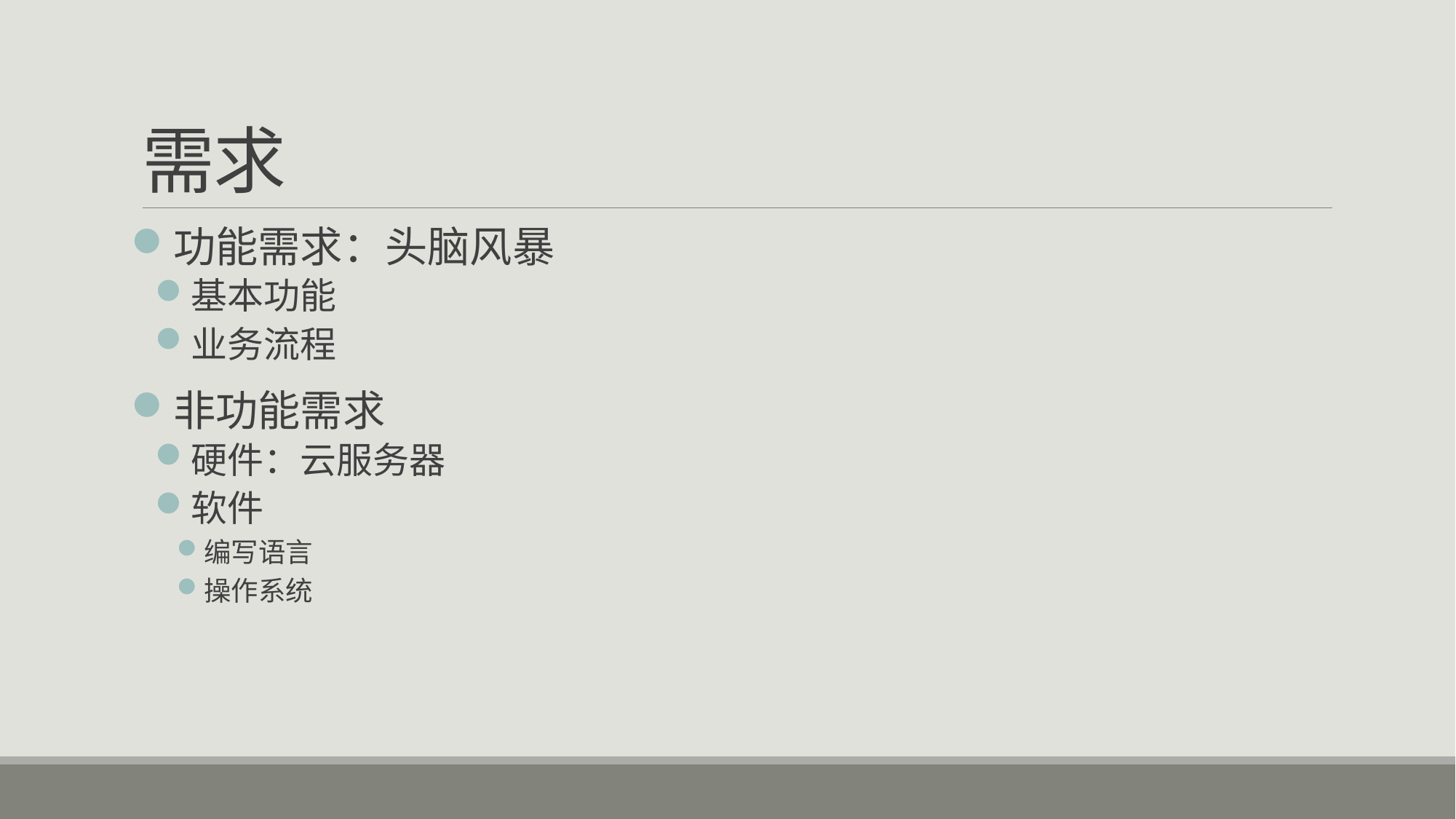

# 需求
功能需求：头脑风暴
基本功能
业务流程
非功能需求
硬件：云服务器
软件
编写语言
操作系统